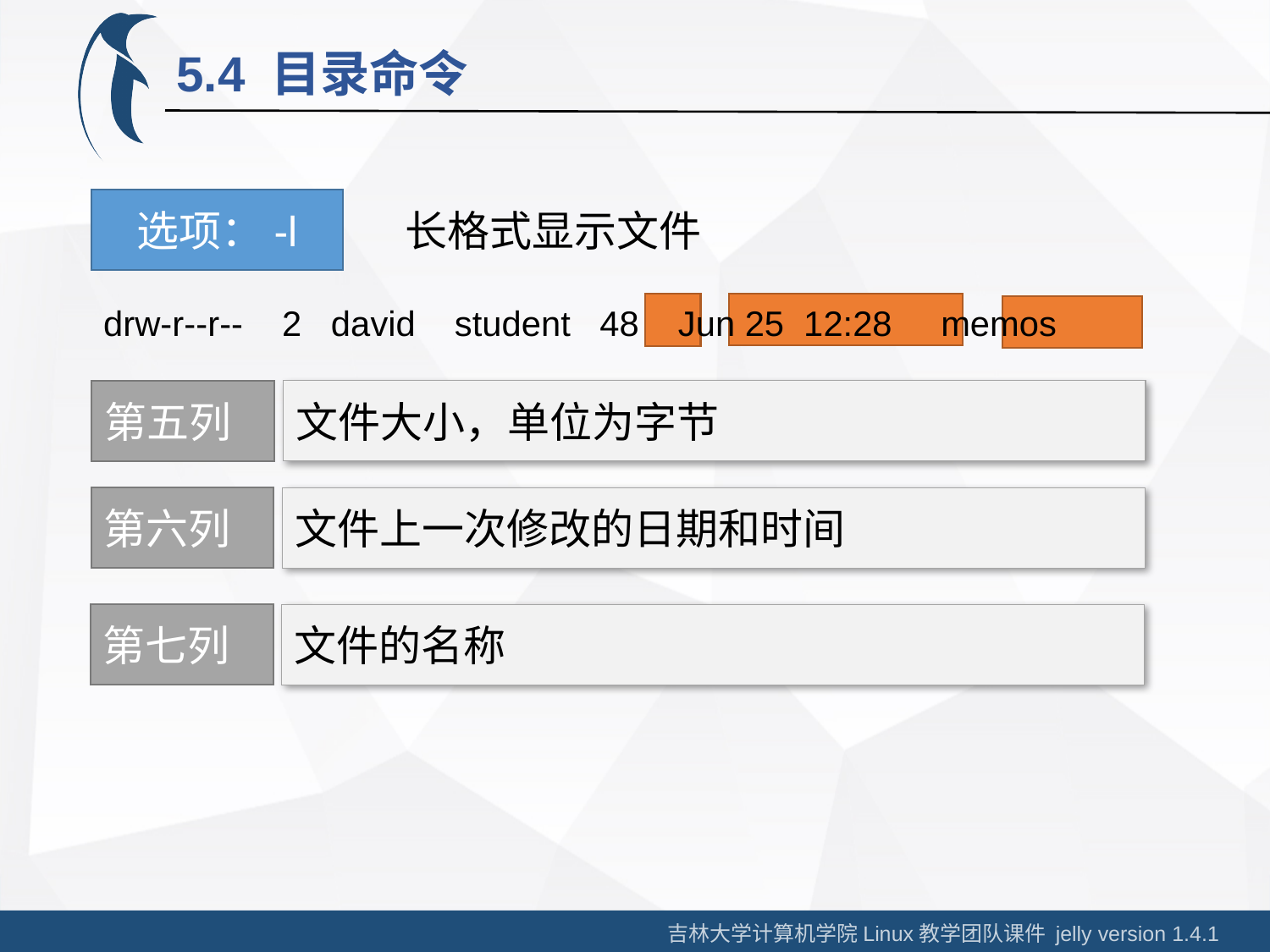

5.4 目录命令
选项：-l
长格式显示文件

drw-r--r--    2   david    student   48    Jun 25  12:28     memos

第五列
文件大小，单位为字节
第六列
文件上一次修改的日期和时间
第七列
文件的名称